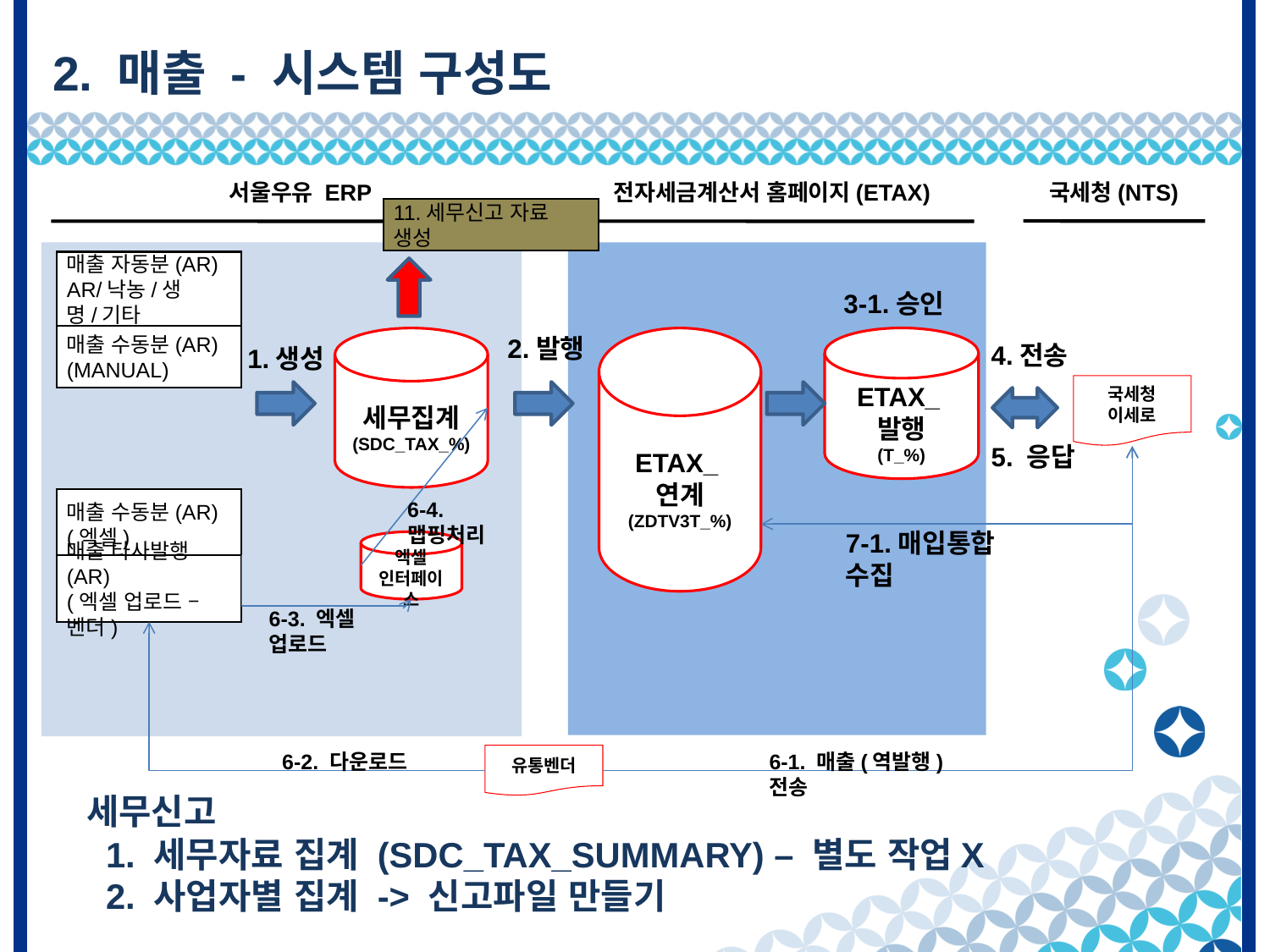

# 2. 매출 - 시스템 구성도
국세청(NTS)

서울우유 ERP

전자세금계산서 홈페이지(ETAX)

11.세무신고 자료 생성

매출 자동분(AR)
AR/낙농/생명/기타

3-1.승인
매출 수동분(AR)
(MANUAL)
2.발행
세무집계
(SDC_TAX_%)
ETAX_연계
(ZDTV3T_%)
ETAX_발행
(T_%)
4.전송
1.생성
국세청 이세로

5. 응답
매출 수동분(AR)
(엑셀)
매출 타사발행(AR)
(엑셀 업로드 – 벤더)
6-4. 맵핑처리
7-1.매입통합 수집
엑셀
인터페이스
6-3. 엑셀 업로드
6-2. 다운로드
6-1. 매출(역발행)전송
유통벤더
세무신고
  1. 세무자료 집계 (SDC_TAX_SUMMARY) – 별도 작업X
  2. 사업자별 집계 -> 신고파일 만들기